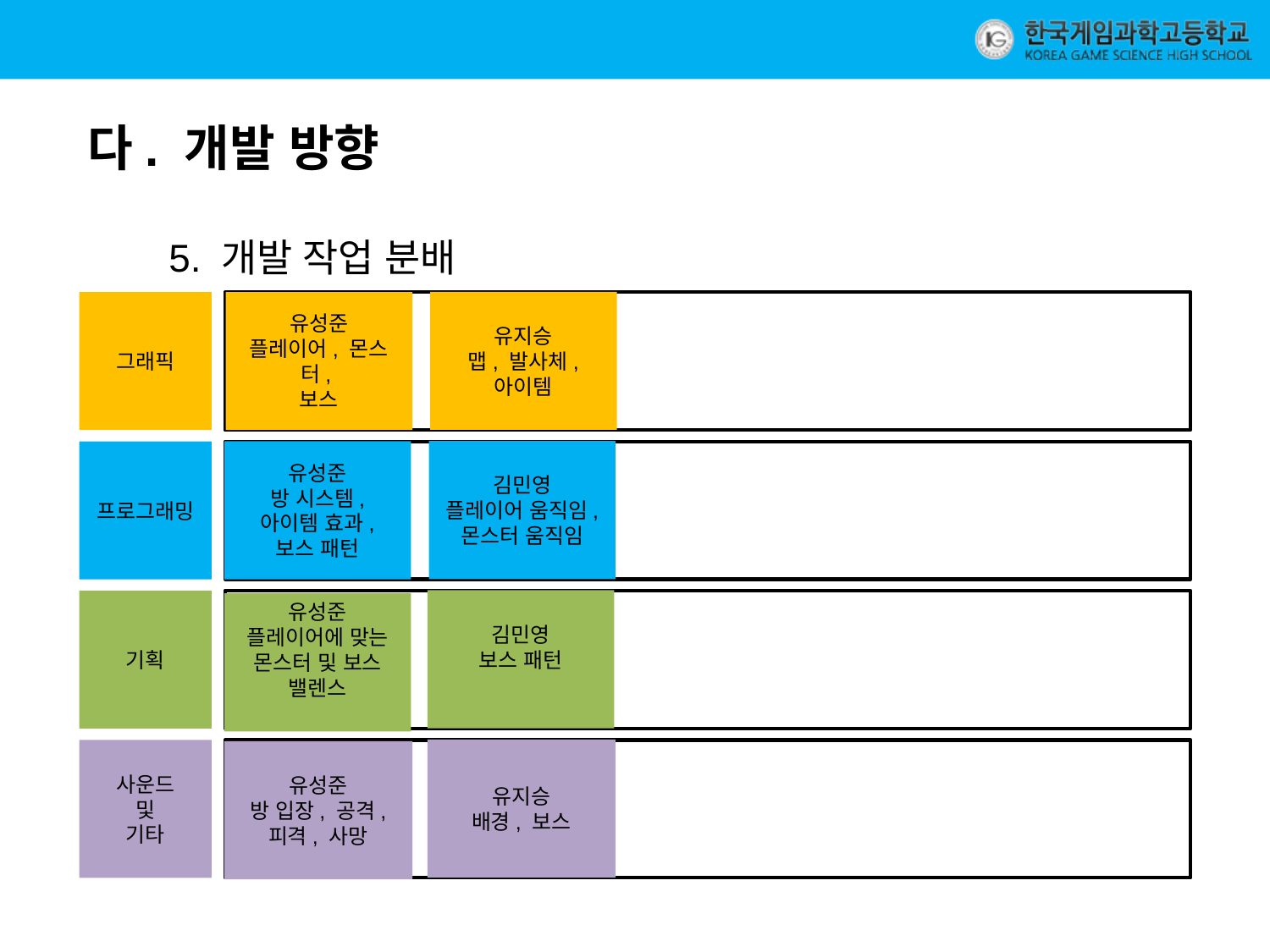

다. 개발 방향
5. 개발 작업 분배
유지승
맵, 발사체,
아이템
유성준
플레이어, 몬스터,
보스
그래픽

김민영
플레이어 움직임, 몬스터 움직임
유성준
방 시스템,
아이템 효과,
보스 패턴
프로그래밍

김민영
보스 패턴
기획

유성준
플레이어에 맞는 몬스터 및 보스 밸렌스
유지승
배경, 보스
사운드
및
기타

유성준
방 입장, 공격, 피격, 사망